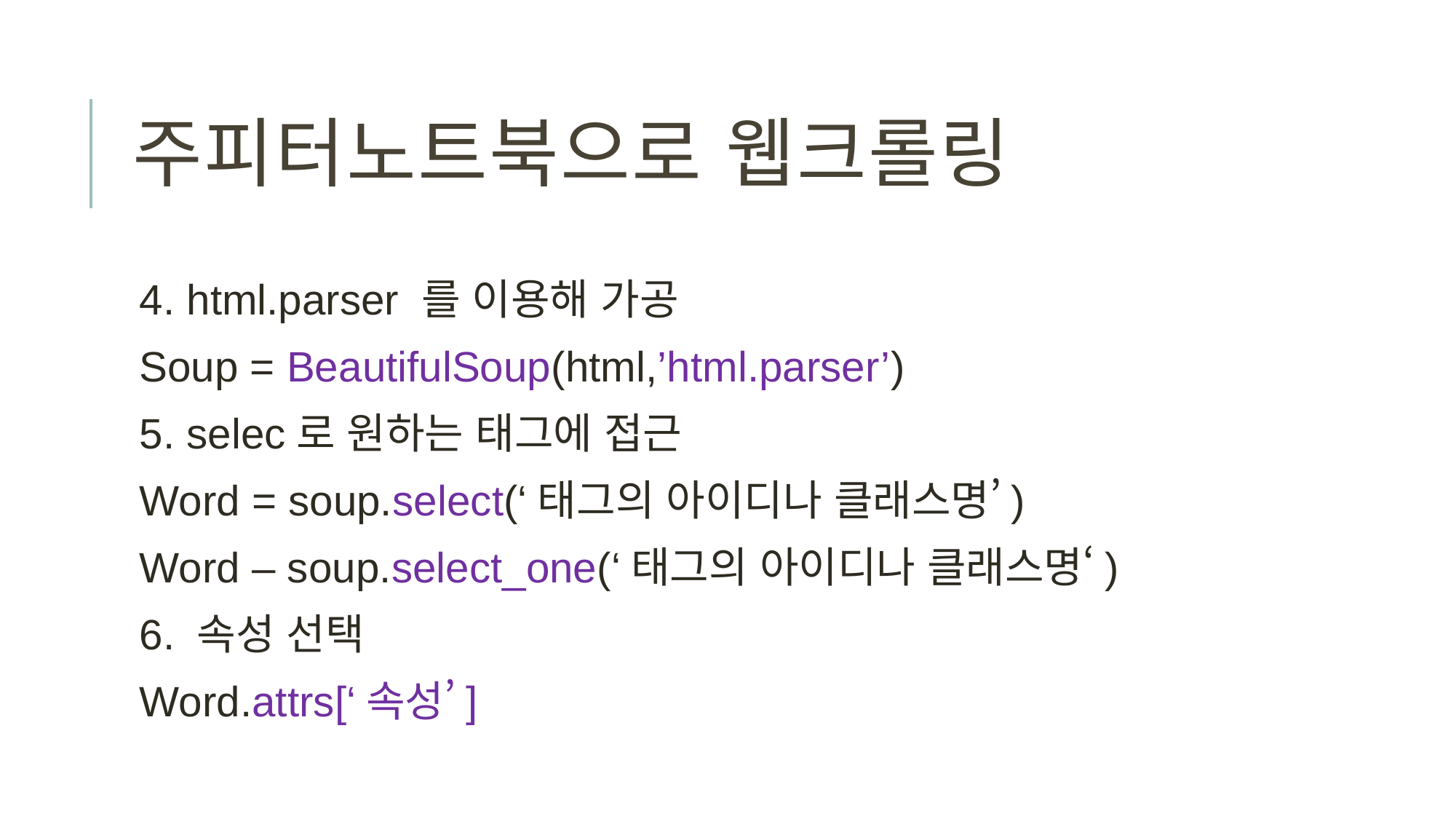

# 주피터노트북으로 웹크롤링
4. html.parser 를 이용해 가공
Soup = BeautifulSoup(html,’html.parser’)
5. selec로 원하는 태그에 접근
Word = soup.select(‘태그의 아이디나 클래스명’)
Word – soup.select_one(‘태그의 아이디나 클래스명‘)
6. 속성 선택
Word.attrs[‘속성’]